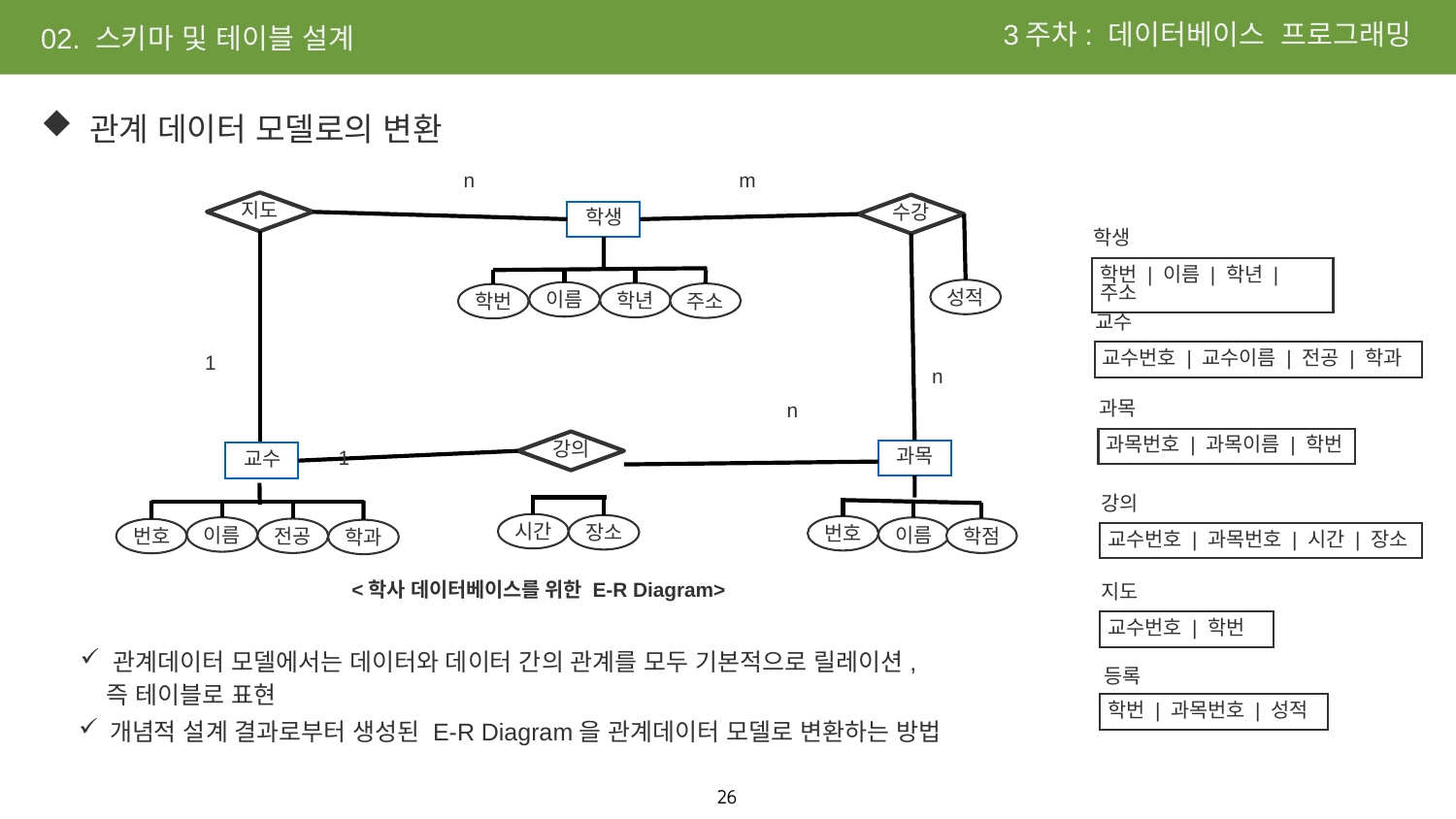

3주차: 데이터베이스  프로그래밍
02. 스키마 및 테이블 설계
 관계 데이터 모델로의 변환
n
m
지도
수강
 학생
성적
이름
학년
주소
학번
1
n
n
강의
 과목
1
 교수
시간
장소
번호
이름
이름
학점
전공
번호
학과
학생
학번 | 이름 | 학년 | 주소
교수
교수번호 | 교수이름 | 전공 | 학과
과목
과목번호 | 과목이름 | 학번
강의
교수번호 | 과목번호 | 시간 | 장소
지도
교수번호 | 학번
등록
학번 | 과목번호 | 성적
<학사 데이터베이스를 위한 E-R Diagram>
 관계데이터 모델에서는 데이터와 데이터 간의 관계를 모두 기본적으로 릴레이션,
   즉 테이블로 표현
 개념적 설계 결과로부터 생성된 E-R Diagram을 관계데이터 모델로 변환하는 방법
26